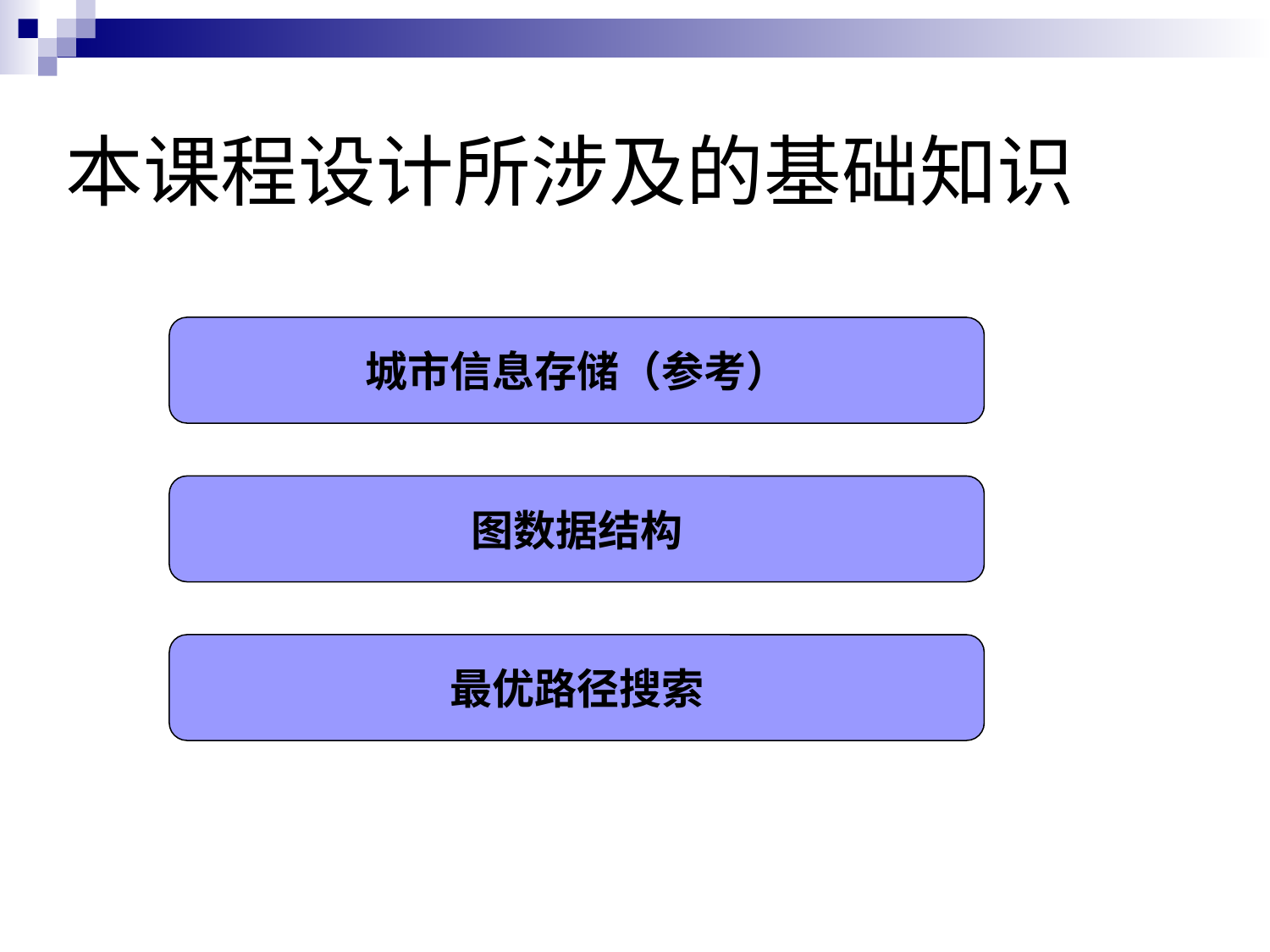

# 本课程设计所涉及的基础知识
城市信息存储（参考）
图数据结构
最优路径搜索